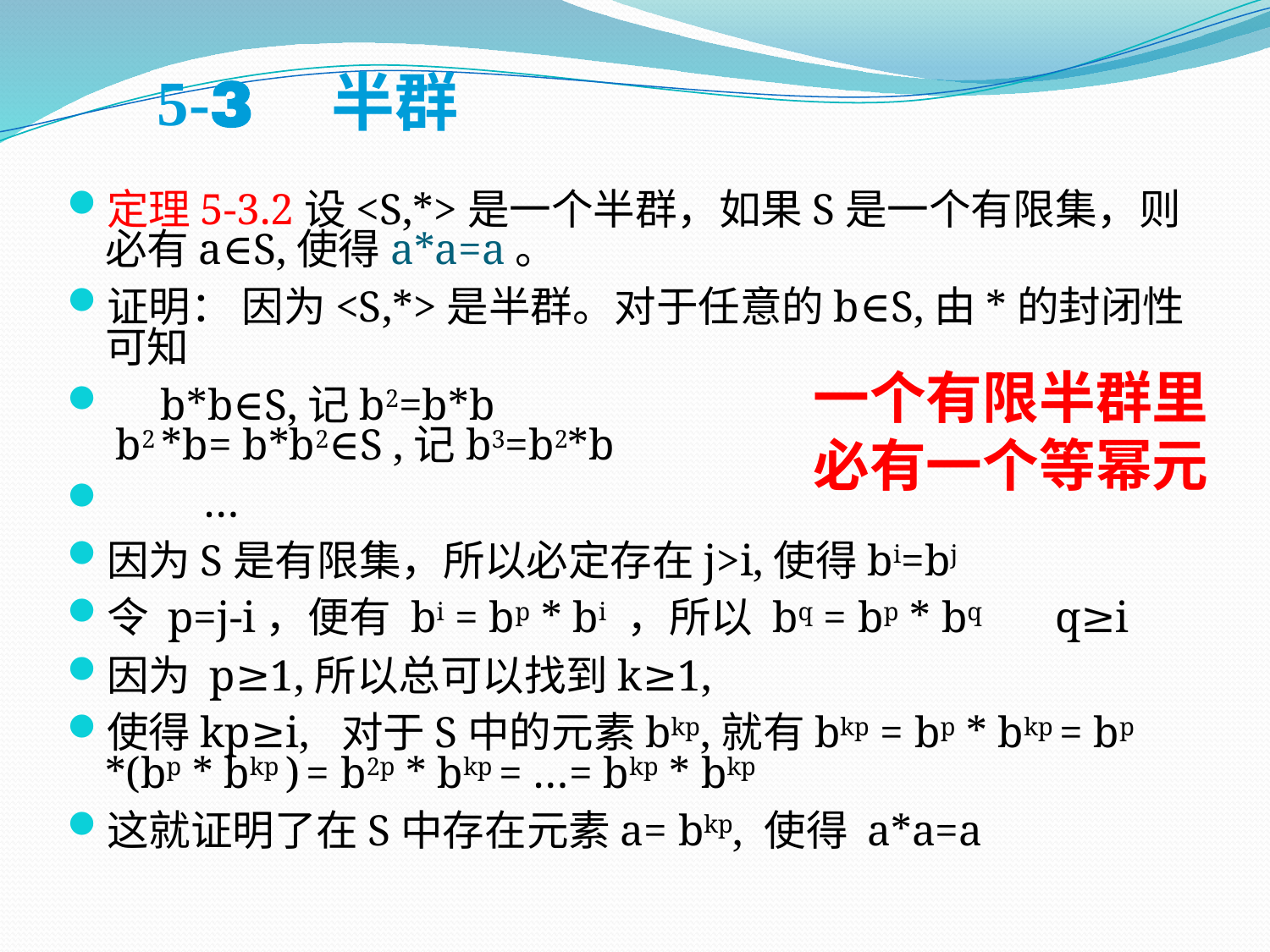

5-3　半群
定理5-3.2设<S,*>是一个半群，如果S是一个有限集，则必有a∈S,使得a*a=a。
证明： 因为<S,*>是半群。对于任意的b∈S,由*的封闭性可知
     b*b∈S,记b2=b*b
 b2 *b= b*b2∈S ,记b3=b2*b
         …
因为S是有限集，所以必定存在j>i,使得bi=bj
令 p=j-i，便有 bi = bp * bi ，所以 bq = bp * bq 　q≥i
因为 p≥1,所以总可以找到k≥1,
使得kp≥i,  对于S中的元素bkp,就有bkp = bp * bkp = bp *(bp * bkp ) = b2p * bkp = …= bkp * bkp
这就证明了在S中存在元素a= bkp, 使得 a*a=a
一个有限半群里
必有一个等幂元